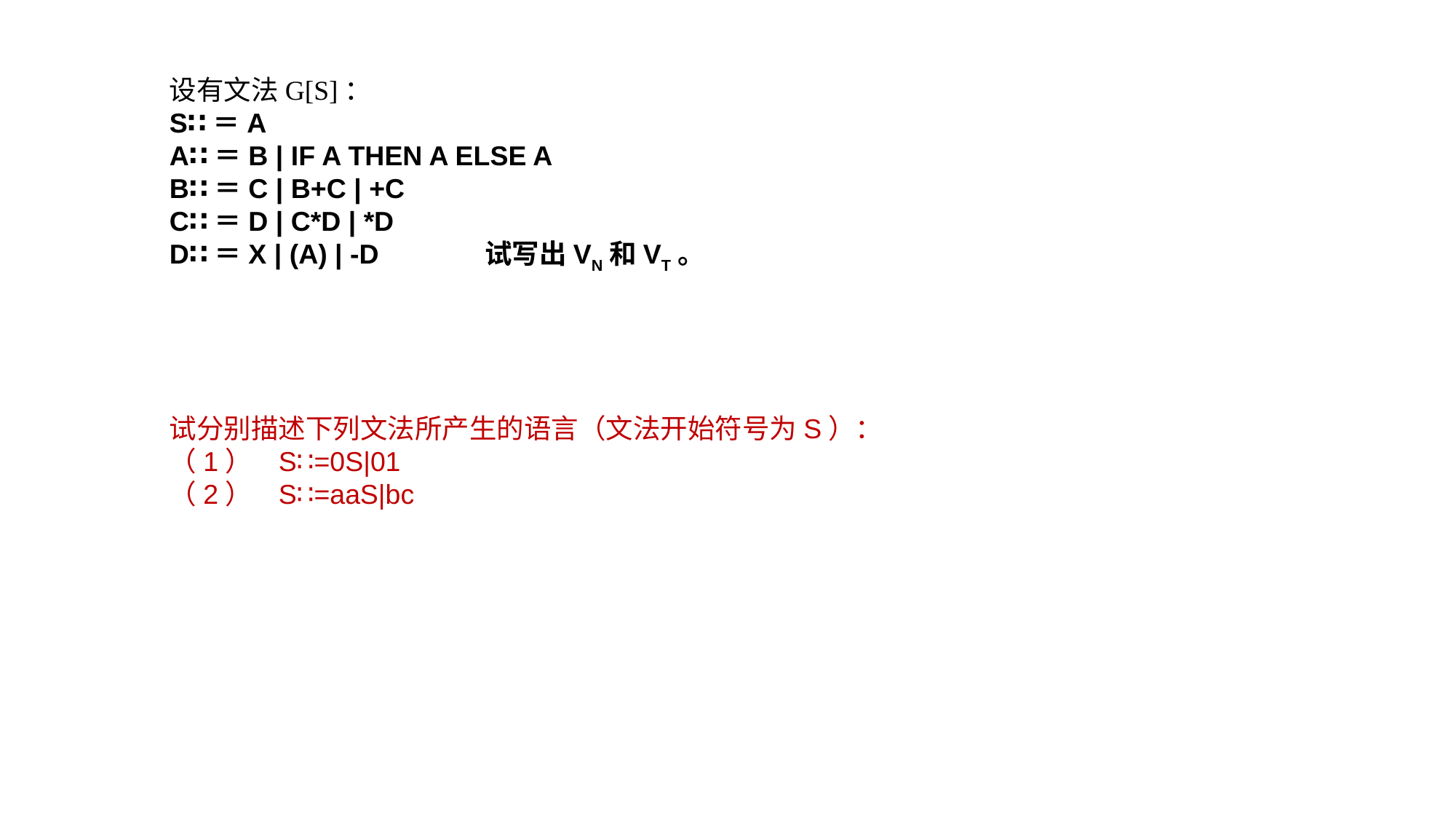

设有文法G[S]：
S∷＝A
A∷＝B | IF A THEN A ELSE A
B∷＝C | B+C | +C
C∷＝D | C*D | *D
D∷＝X | (A) | -D             试写出VN和VT。
试分别描述下列文法所产生的语言（文法开始符号为S）：
（1）	S∷=0S|01
（2）	S∷=aaS|bc